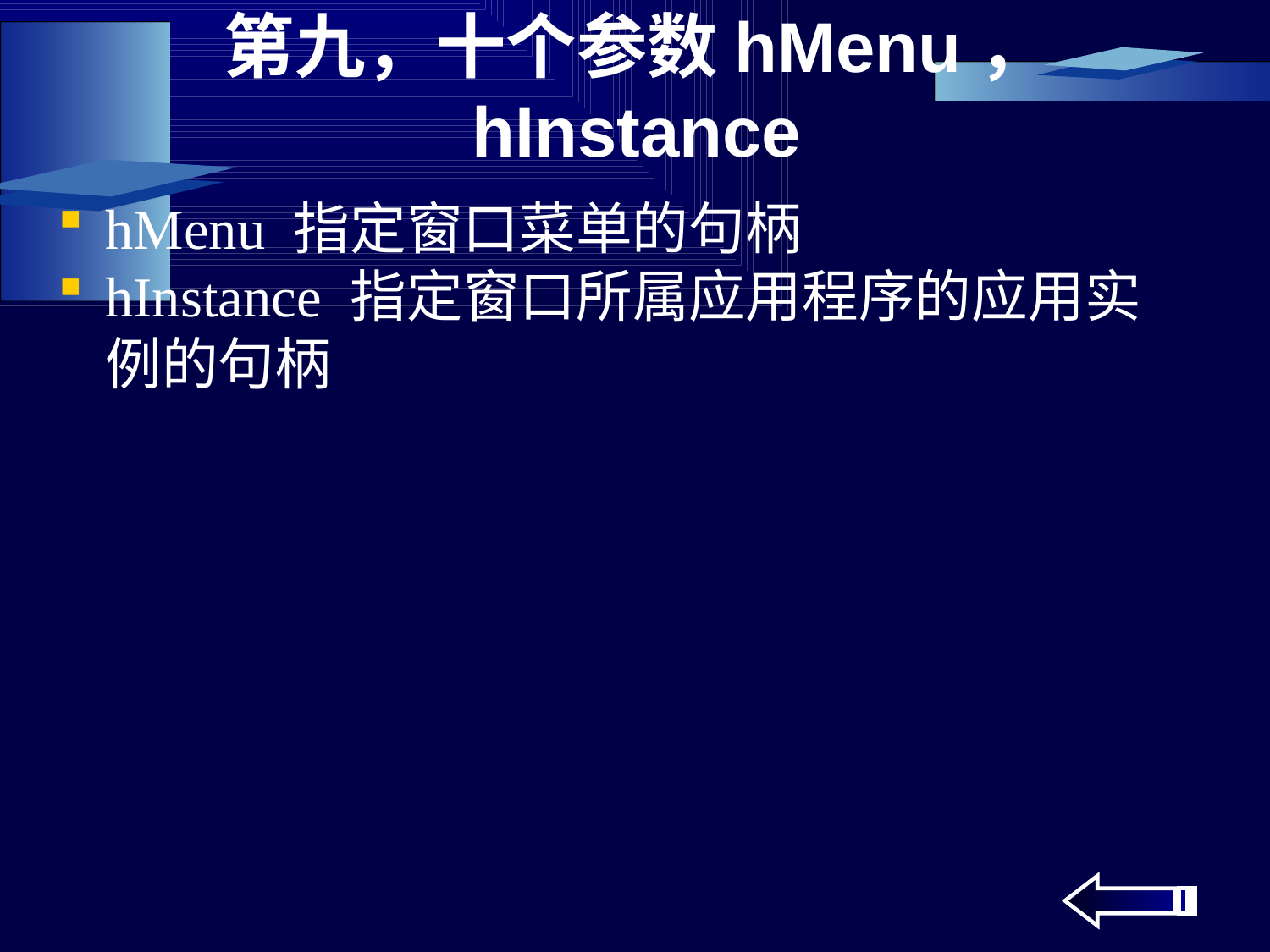

# 第九，十个参数hMenu， hInstance
hMenu 指定窗口菜单的句柄
hInstance 指定窗口所属应用程序的应用实例的句柄